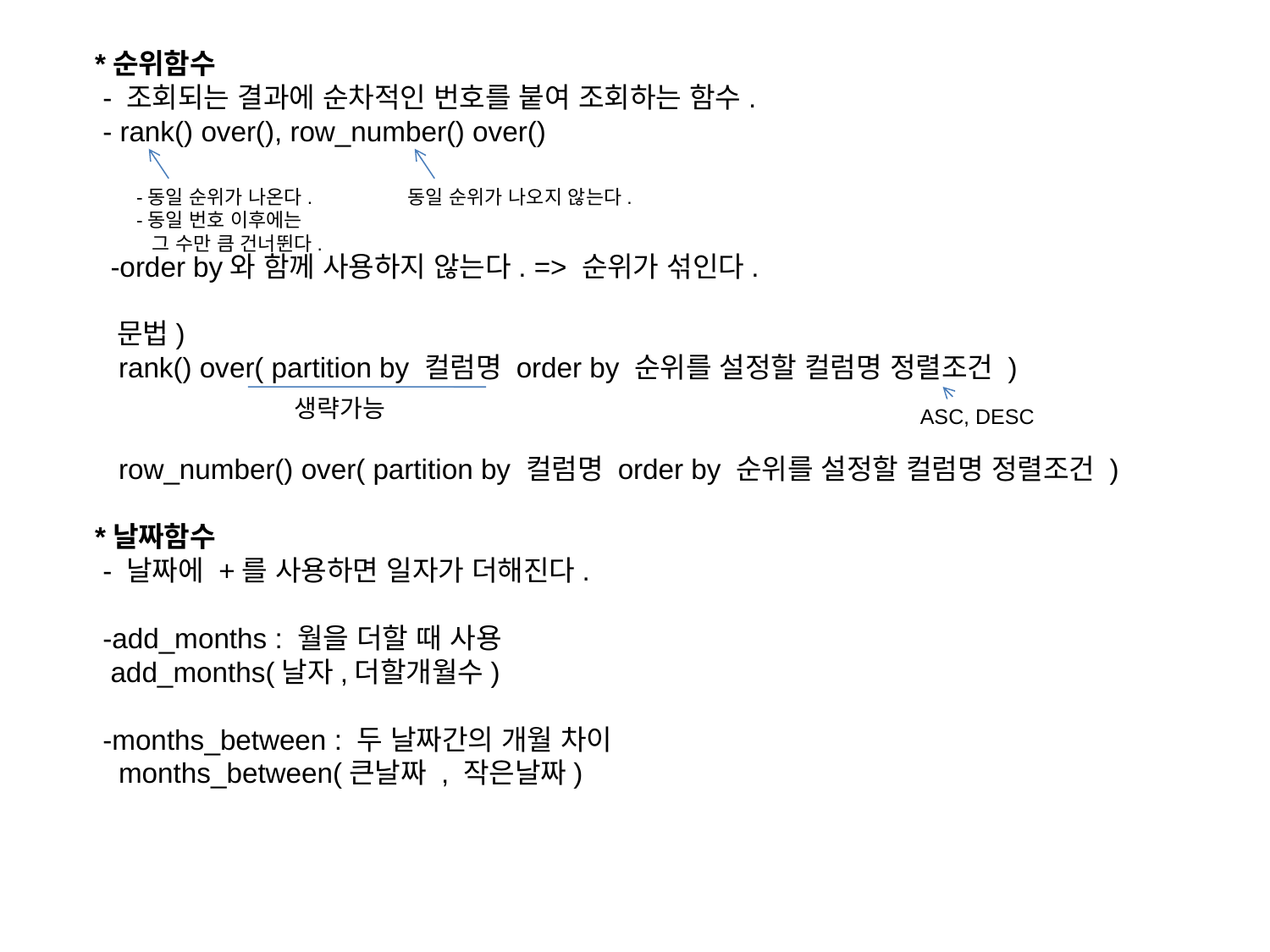

*순위함수
 - 조회되는 결과에 순차적인 번호를 붙여 조회하는 함수.
 - rank() over(), row_number() over()

  -order by와 함께 사용하지 않는다. => 순위가 섞인다.

  문법)
   rank() over( partition by 컬럼명 order by 순위를 설정할 컬럼명 정렬조건 )

   row_number() over( partition by 컬럼명 order by 순위를 설정할 컬럼명 정렬조건 )

*날짜함수
 - 날짜에 +를 사용하면 일자가 더해진다.

 -add_months : 월을 더할 때 사용
  add_months(날자,더할개월수)

 -months_between : 두 날짜간의 개월 차이
   months_between(큰날짜 , 작은날짜)
-동일 순위가 나온다.
-동일 번호 이후에는
  그 수만 큼 건너뛴다.
동일 순위가 나오지 않는다.
생략가능
ASC, DESC